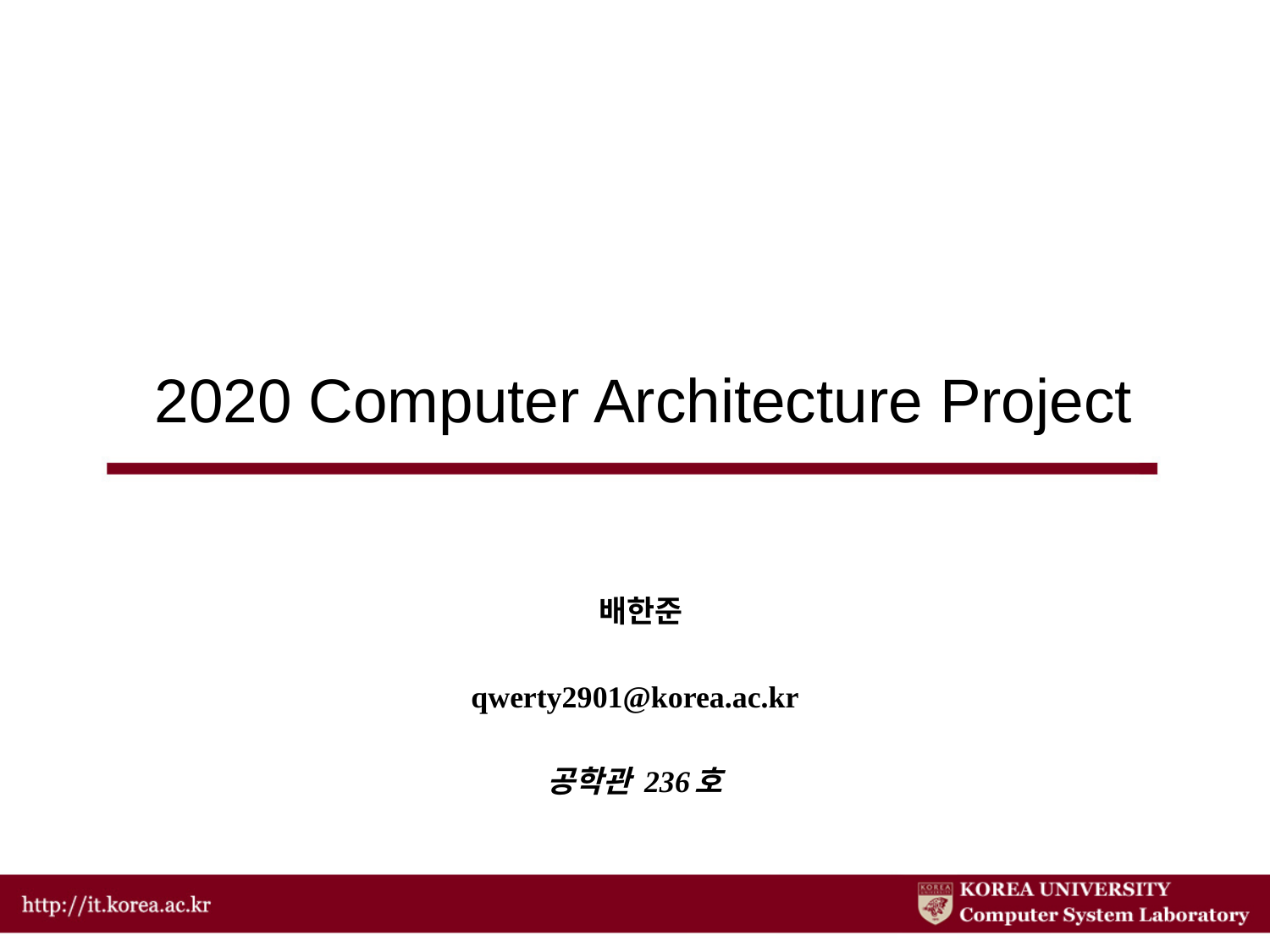

# 2020 Computer Architecture Project
 배한준

qwerty2901@korea.ac.kr

공학관 236호